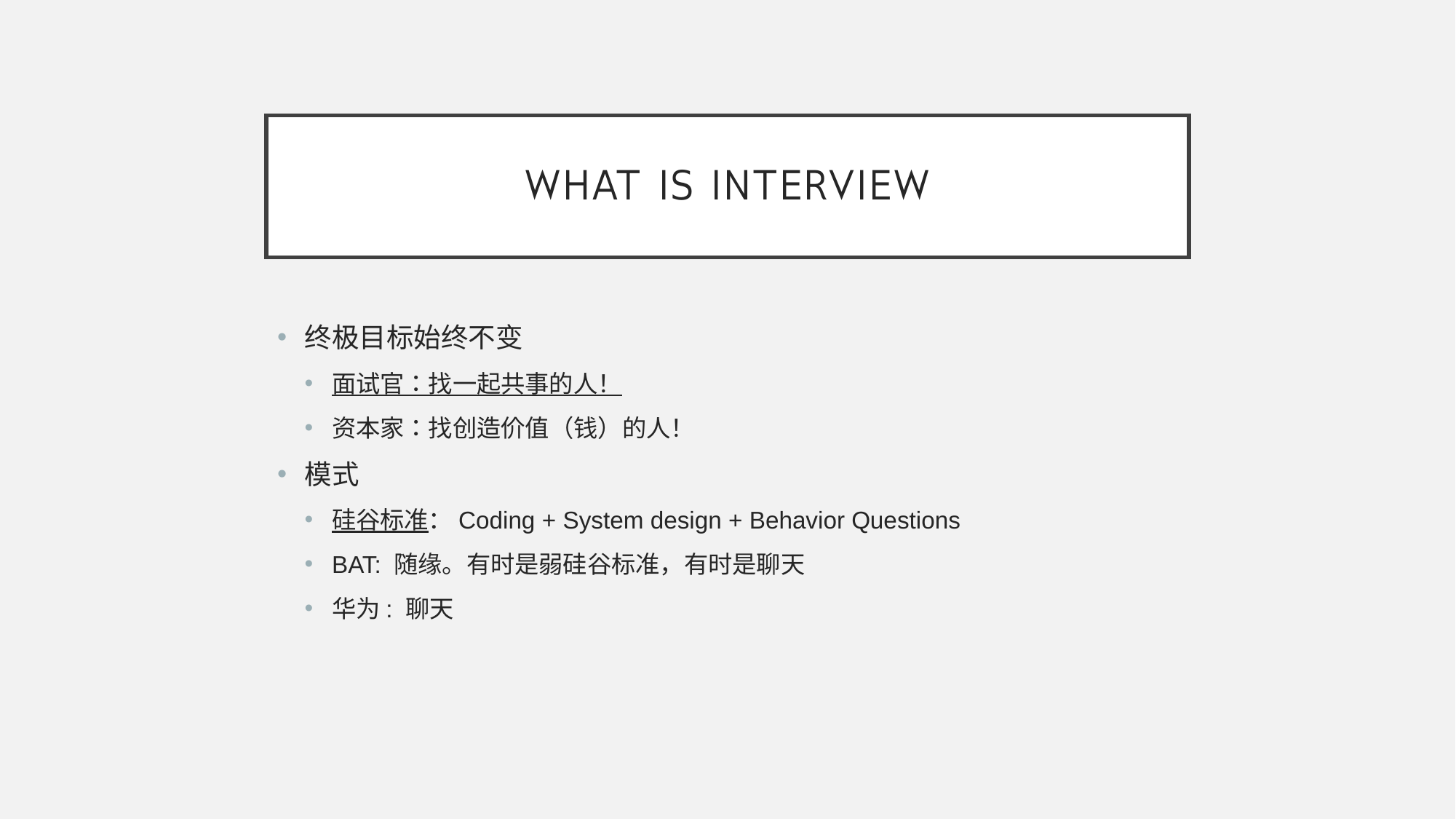

# What is Interview
终极目标始终不变
面试官：找一起共事的人！
资本家：找创造价值（钱）的人！
模式
硅谷标准：Coding + System design + Behavior Questions
BAT: 随缘。有时是弱硅谷标准，有时是聊天
华为: 聊天